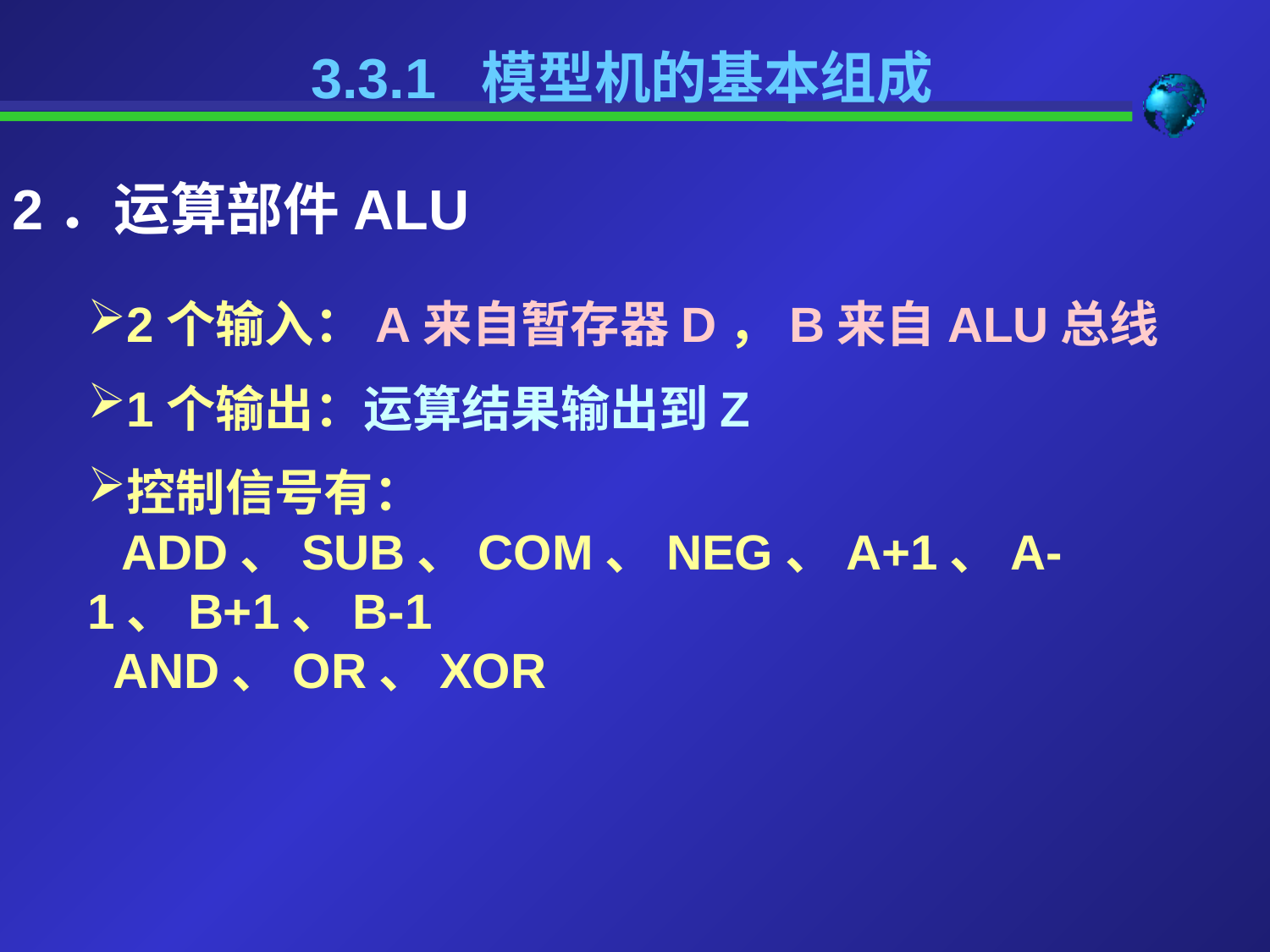

3.3.1  模型机的基本组成
2．运算部件ALU
2个输入：A来自暂存器D，B来自ALU总线
1个输出：运算结果输出到Z
控制信号有：
  ADD、SUB、COM、NEG、A+1、A-1、B+1、B-1
  AND、OR、XOR
33